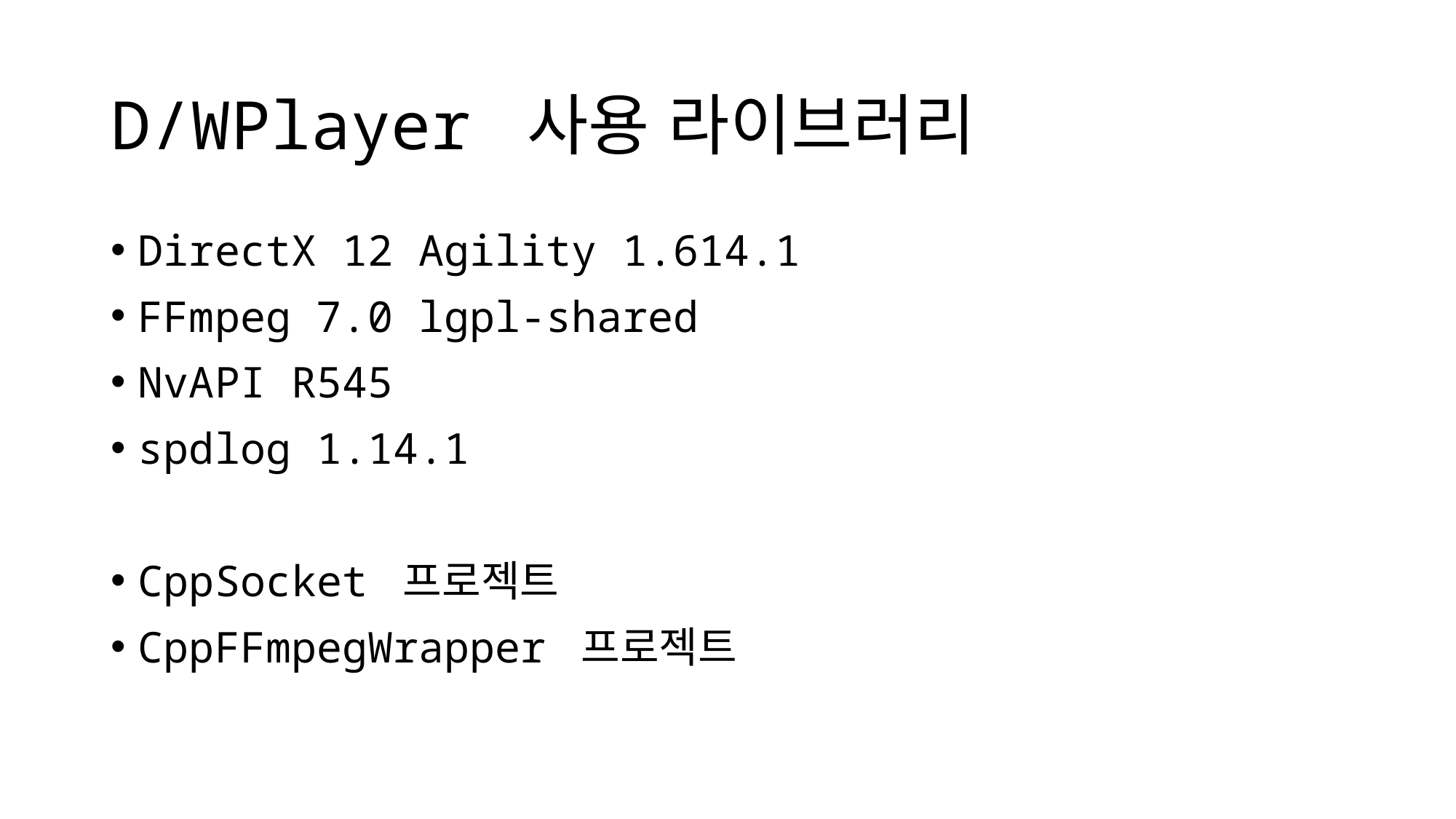

# D/WPlayer 사용 라이브러리
DirectX 12 Agility 1.614.1
FFmpeg 7.0 lgpl-shared
NvAPI R545
spdlog 1.14.1

CppSocket 프로젝트
CppFFmpegWrapper 프로젝트